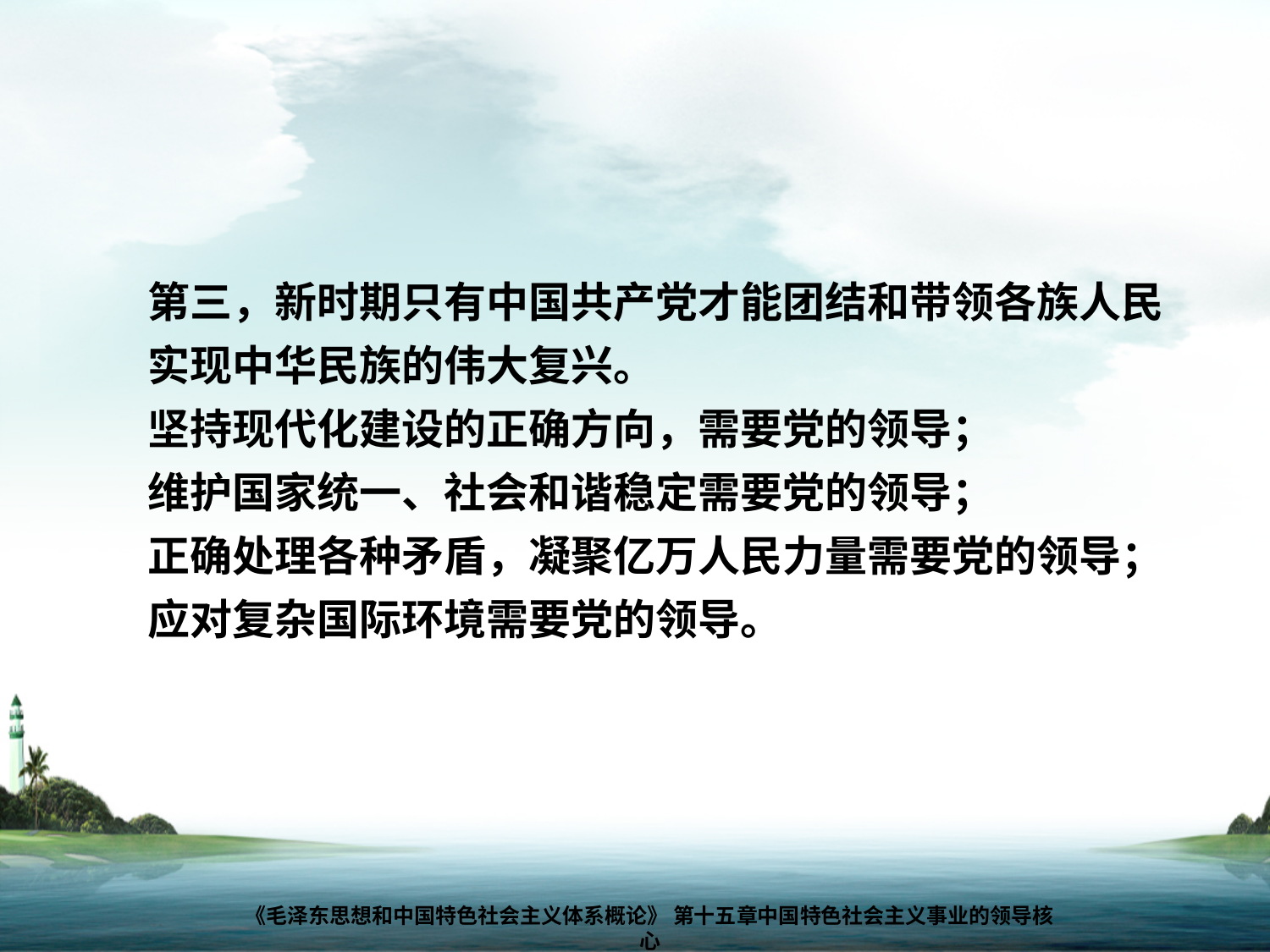

第三，新时期只有中国共产党才能团结和带领各族人民实现中华民族的伟大复兴。
坚持现代化建设的正确方向，需要党的领导；
维护国家统一、社会和谐稳定需要党的领导；
正确处理各种矛盾，凝聚亿万人民力量需要党的领导；
应对复杂国际环境需要党的领导。
《毛泽东思想和中国特色社会主义体系概论》 第十五章中国特色社会主义事业的领导核心